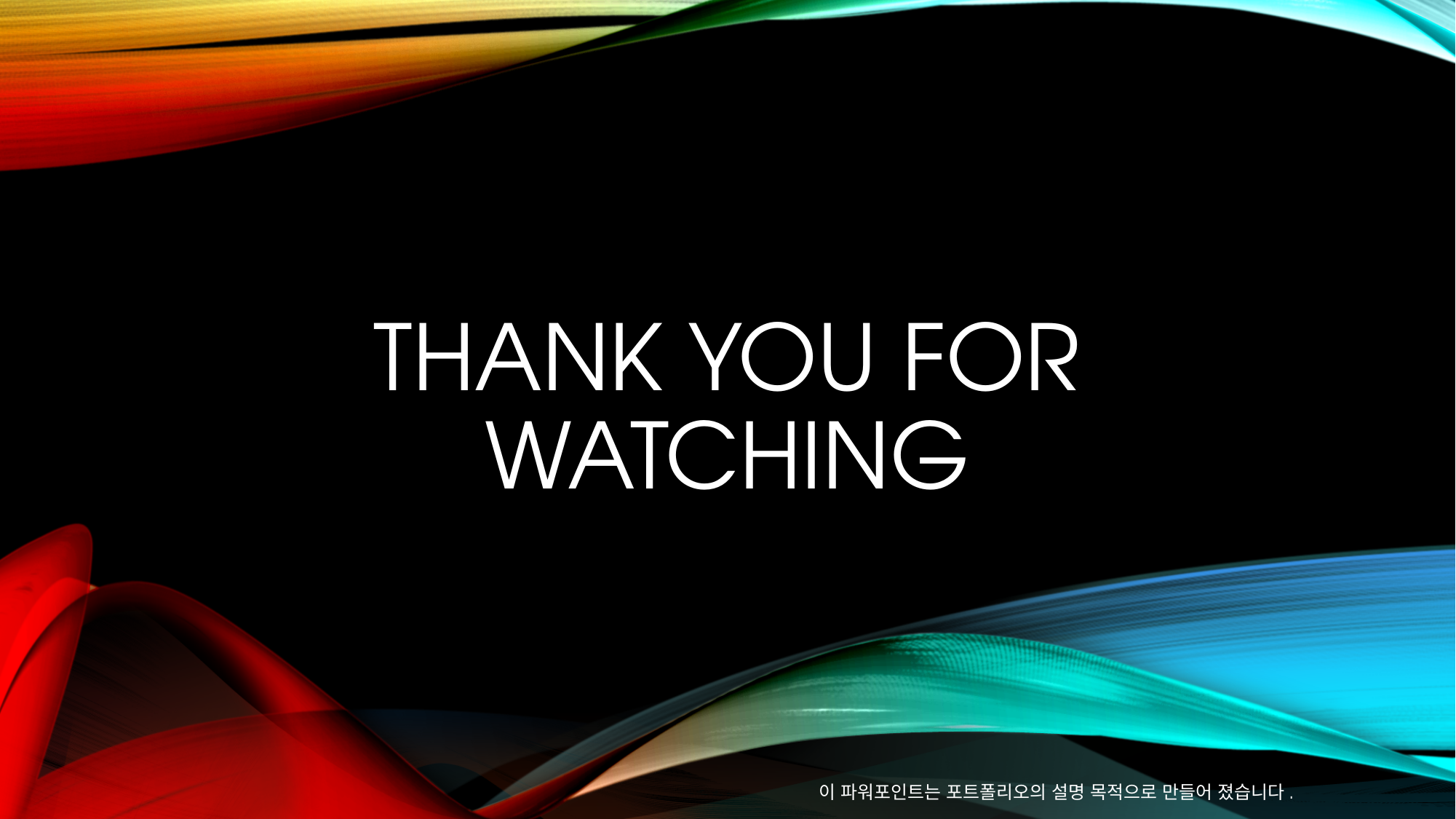

# thank you for watching
이 파워포인트는 포트폴리오의 설명 목적으로 만들어 졌습니다.